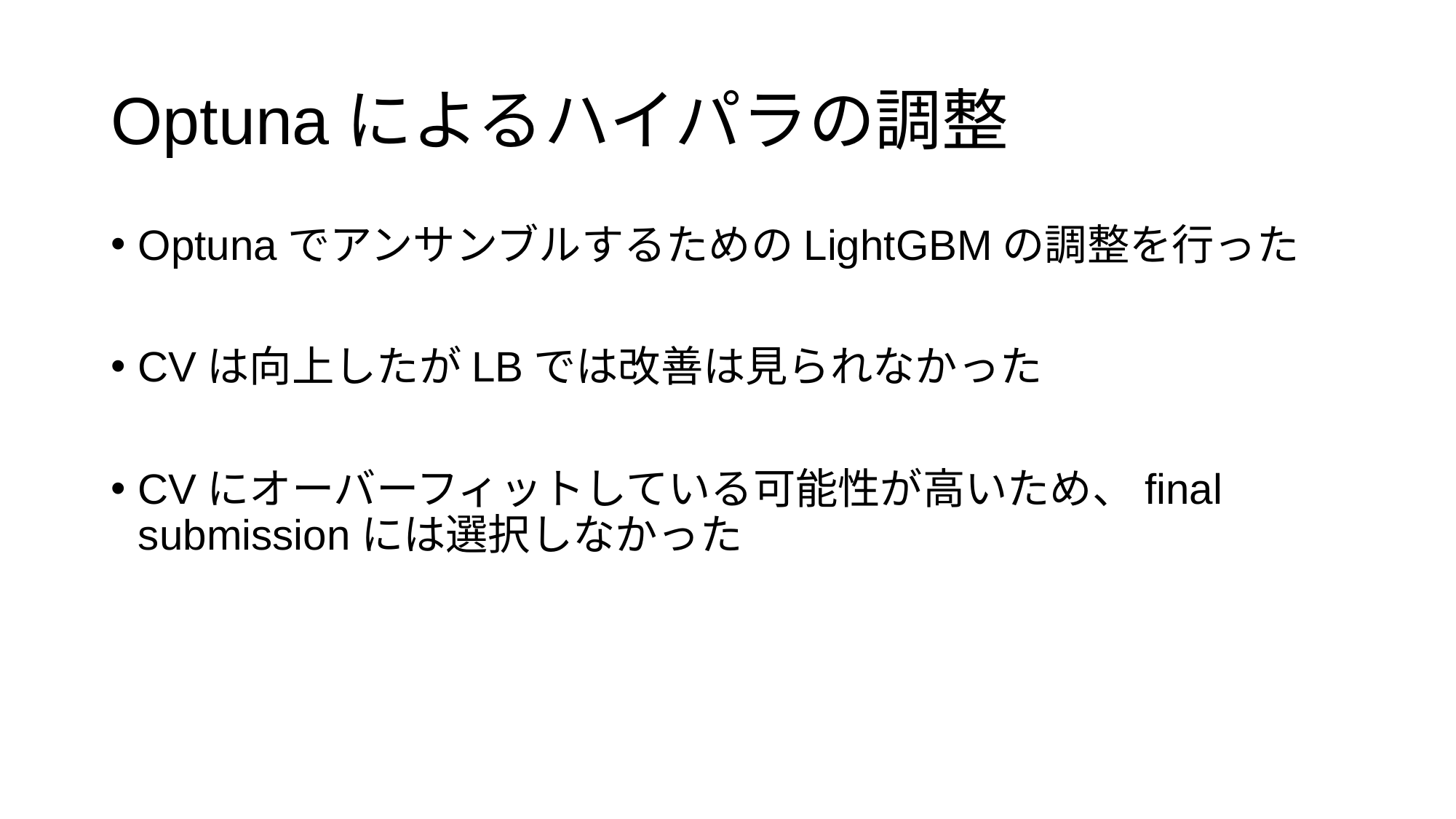

# Optunaによるハイパラの調整
OptunaでアンサンブルするためのLightGBMの調整を行った

CVは向上したがLBでは改善は見られなかった

CVにオーバーフィットしている可能性が高いため、final submissionには選択しなかった